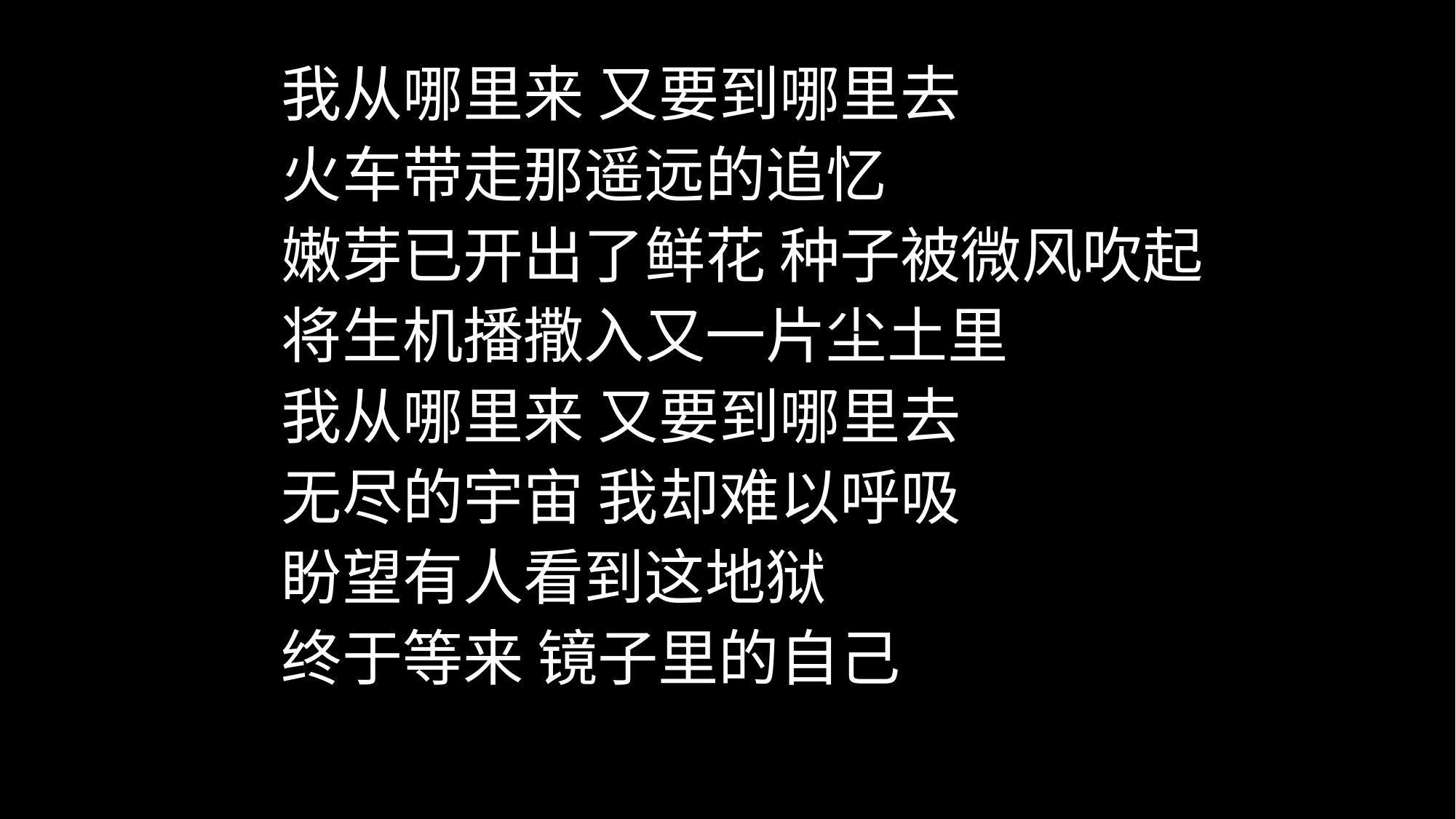

我从哪里来 又要到哪里去
火车带走那遥远的追忆
嫩芽已开出了鲜花 种子被微风吹起
将生机播撒入又一片尘土里
我从哪里来 又要到哪里去
无尽的宇宙 我却难以呼吸
盼望有人看到这地狱
终于等来 镜子里的自己